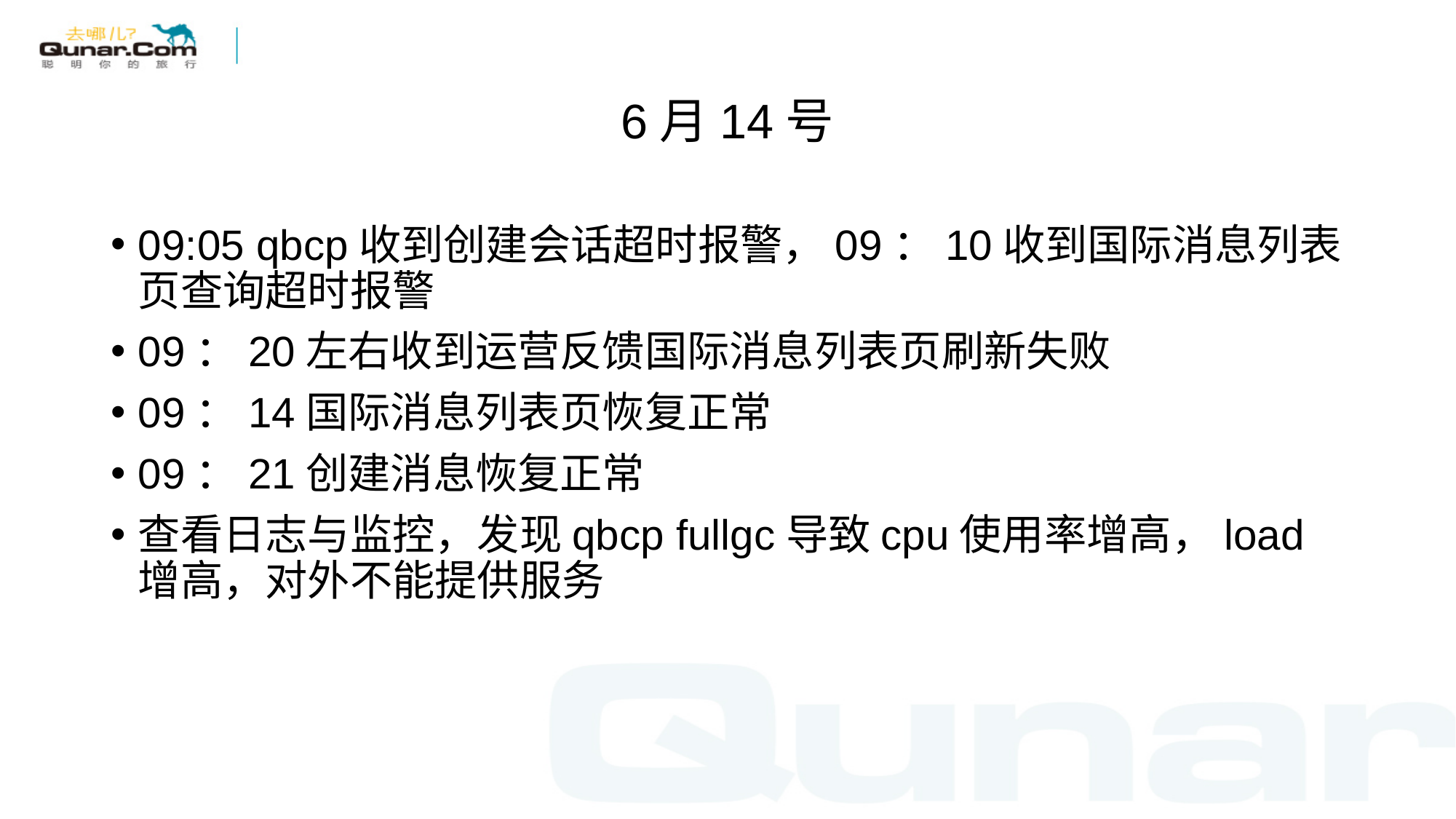

# 6月14号
09:05 qbcp收到创建会话超时报警，09：10收到国际消息列表页查询超时报警
09：20左右收到运营反馈国际消息列表页刷新失败
09：14国际消息列表页恢复正常
09：21创建消息恢复正常
查看日志与监控，发现qbcp fullgc导致cpu使用率增高，load增高，对外不能提供服务